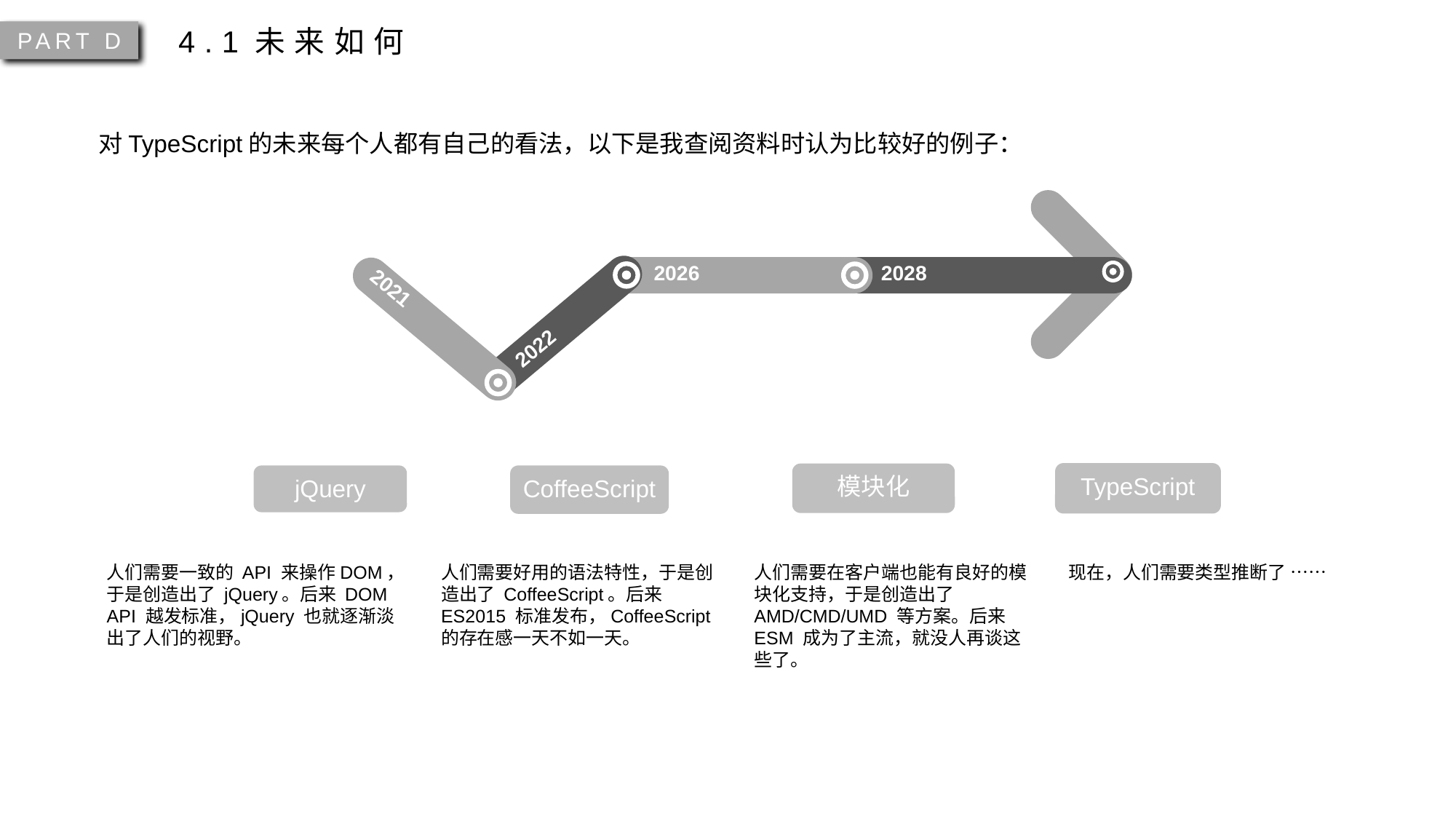

4.1未来如何
PART D
对TypeScript的未来每个人都有自己的看法，以下是我查阅资料时认为比较好的例子：

2026
2028
2021

2022

TypeScript

模块化

CoffeeScript

jQuery
人们需要一致的 API 来操作DOM，于是创造出了 jQuery。后来 DOM API 越发标准，jQuery 也就逐渐淡出了人们的视野。
人们需要好用的语法特性，于是创造出了 CoffeeScript。后来 ES2015 标准发布，CoffeeScript 的存在感一天不如一天。
人们需要在客户端也能有良好的模块化支持，于是创造出了 AMD/CMD/UMD 等方案。后来 ESM 成为了主流，就没人再谈这些了。
现在，人们需要类型推断了 ……